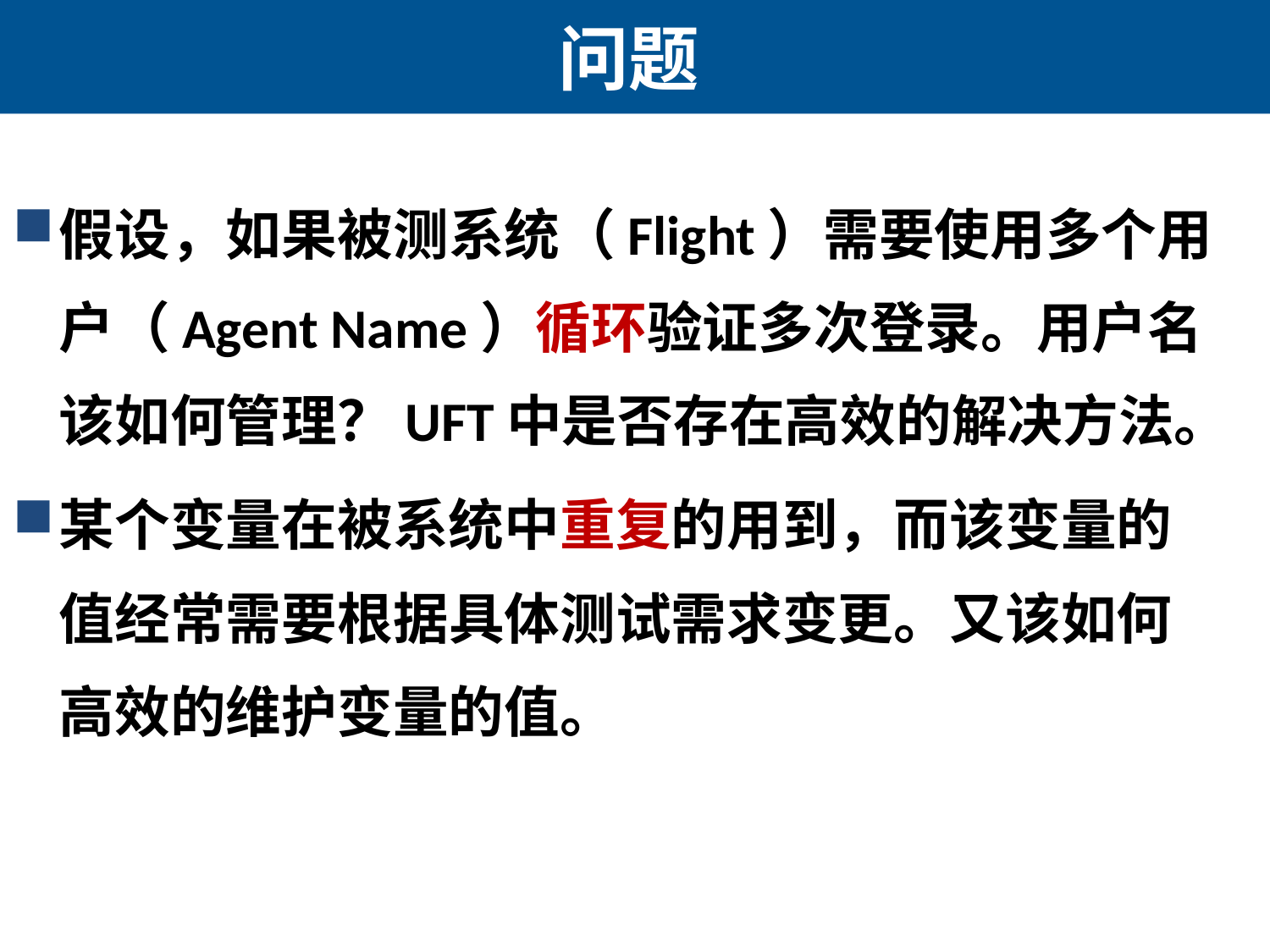

# 问题
假设，如果被测系统（Flight）需要使用多个用户（Agent Name）循环验证多次登录。用户名该如何管理？UFT中是否存在高效的解决方法。
某个变量在被系统中重复的用到，而该变量的值经常需要根据具体测试需求变更。又该如何高效的维护变量的值。